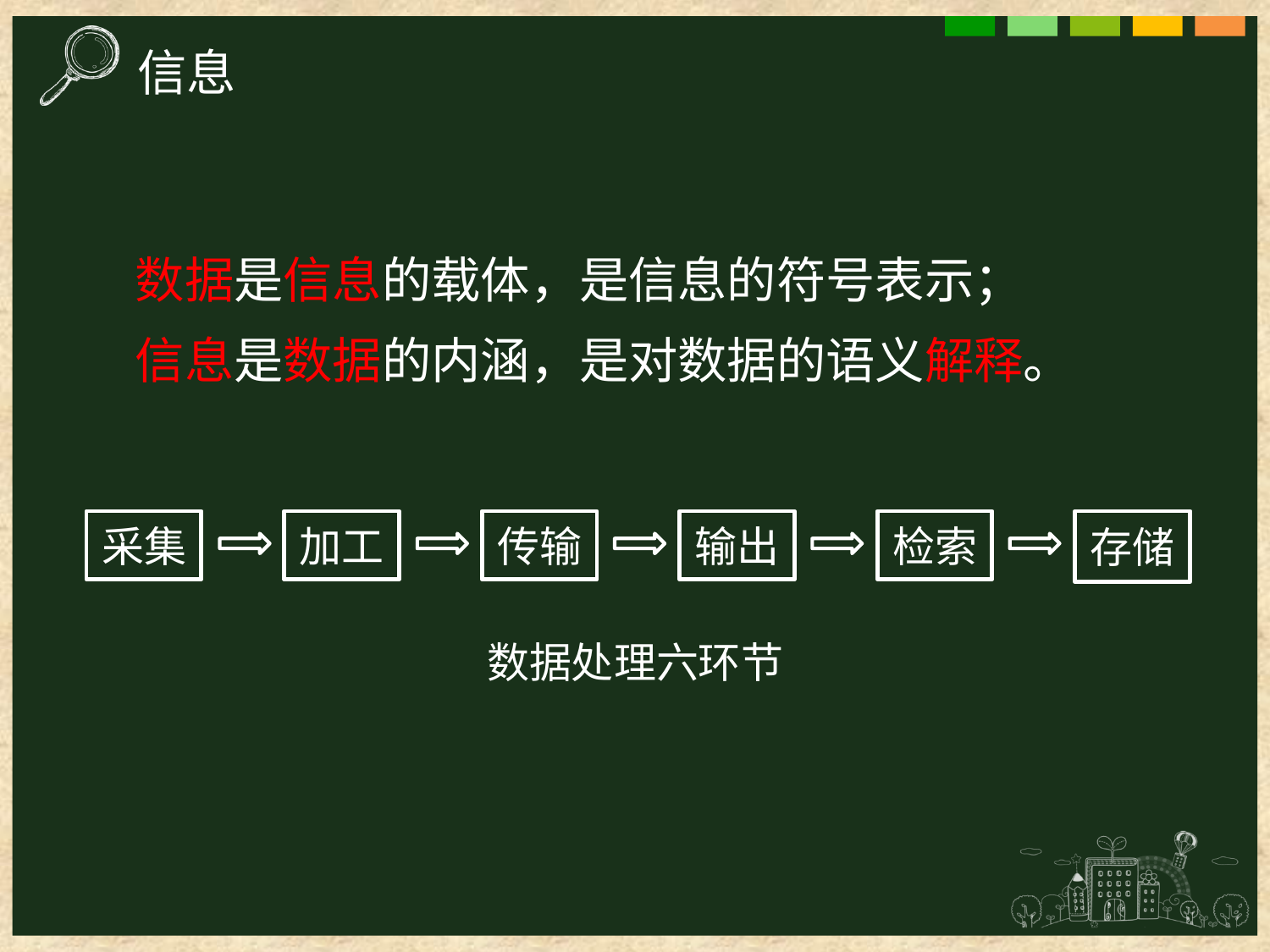

信息
数据是信息的载体，是信息的符号表示；
信息是数据的内涵，是对数据的语义解释。
采集
加工
传输
输出
检索
存储

数据处理六环节